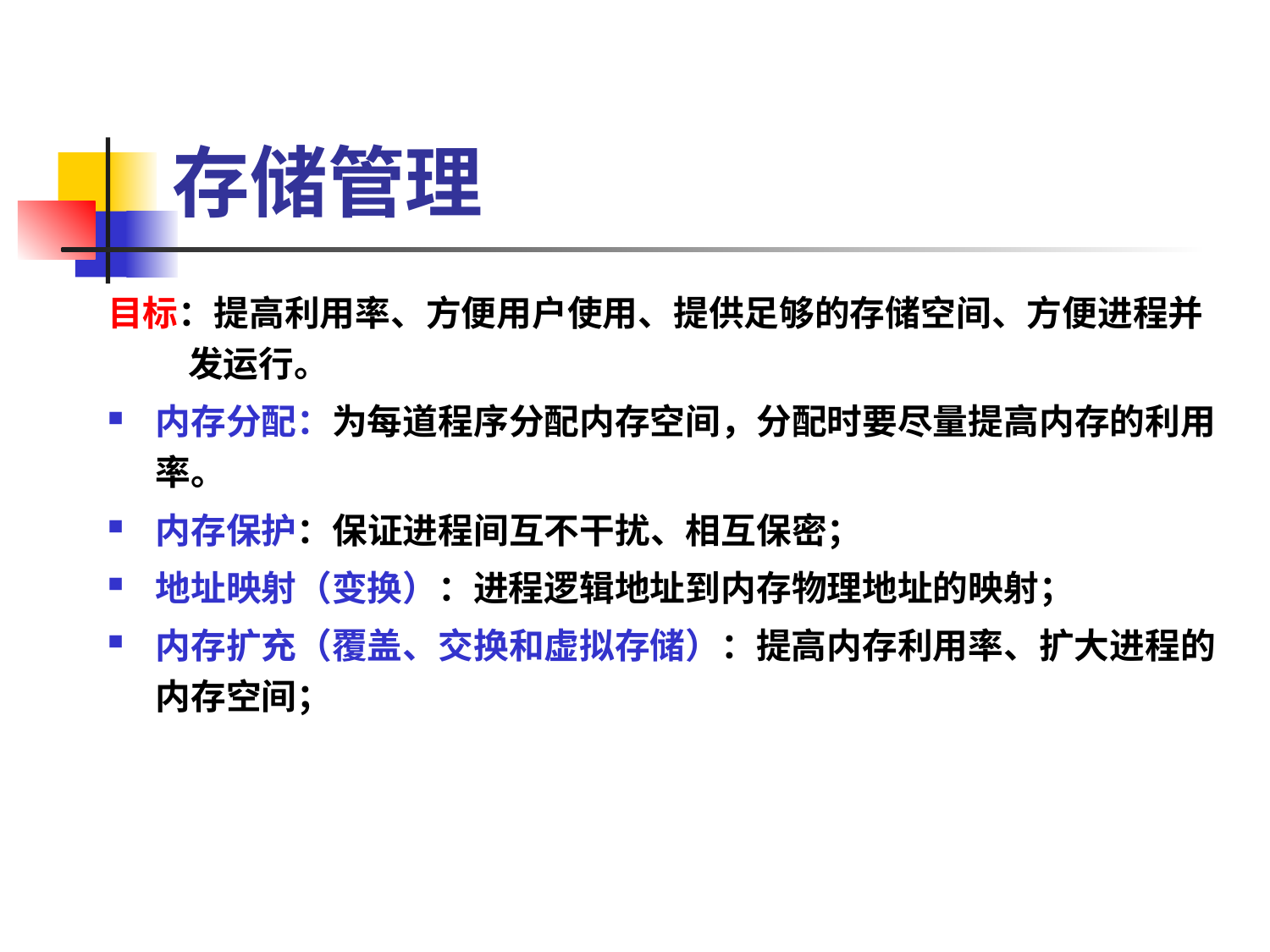

# 存储管理
目标：提高利用率、方便用户使用、提供足够的存储空间、方便进程并
	   发运行。
内存分配：为每道程序分配内存空间，分配时要尽量提高内存的利用率。
内存保护：保证进程间互不干扰、相互保密；
地址映射（变换）：进程逻辑地址到内存物理地址的映射；
内存扩充（覆盖、交换和虚拟存储）：提高内存利用率、扩大进程的内存空间；